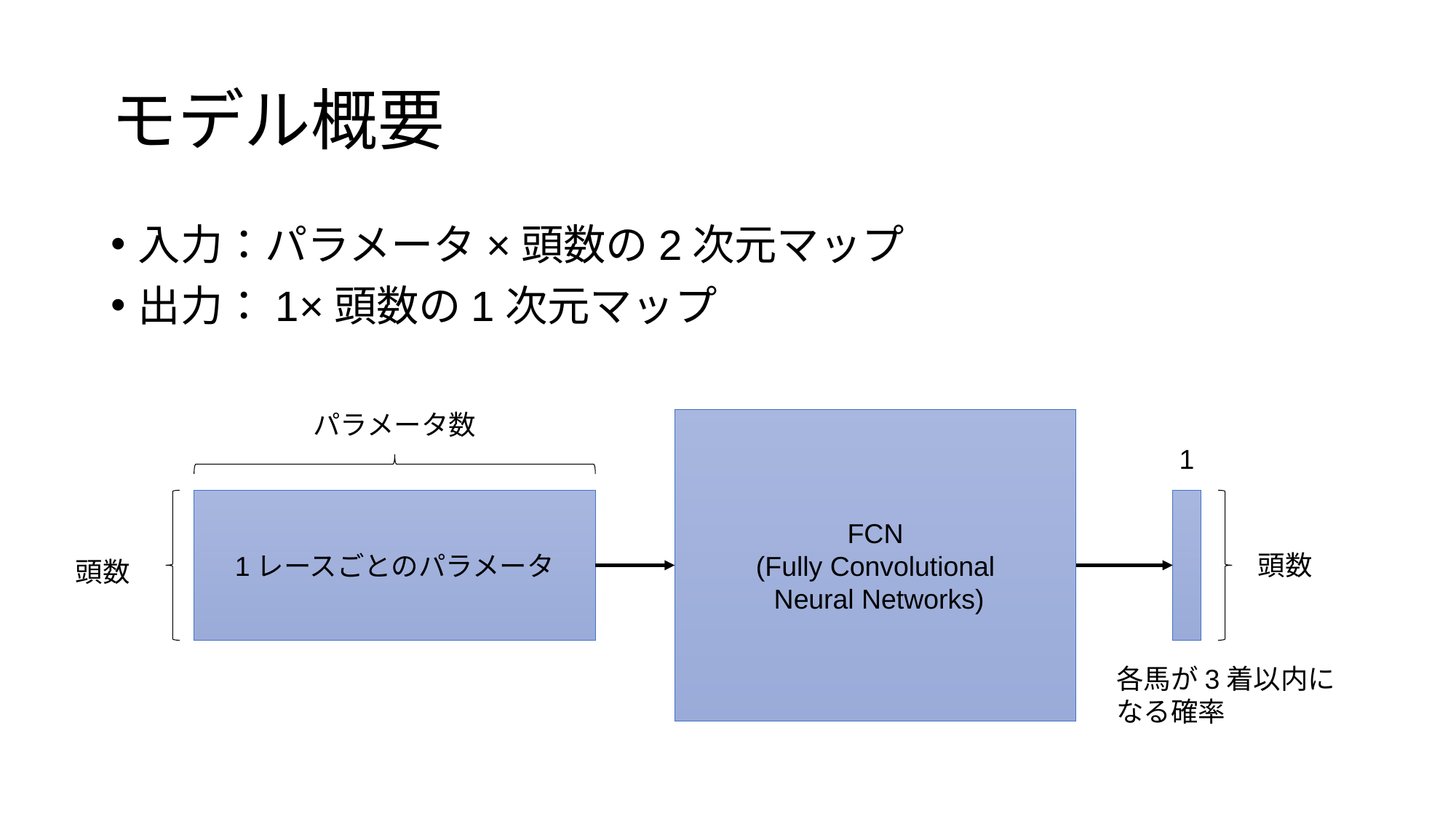

# モデル概要
入力：パラメータ×頭数の2次元マップ
出力：1×頭数の1次元マップ

パラメータ数
FCN
(Fully Convolutional
 Neural Networks)
1

1レースごとのパラメータ

頭数
頭数
各馬が3着以内に
なる確率